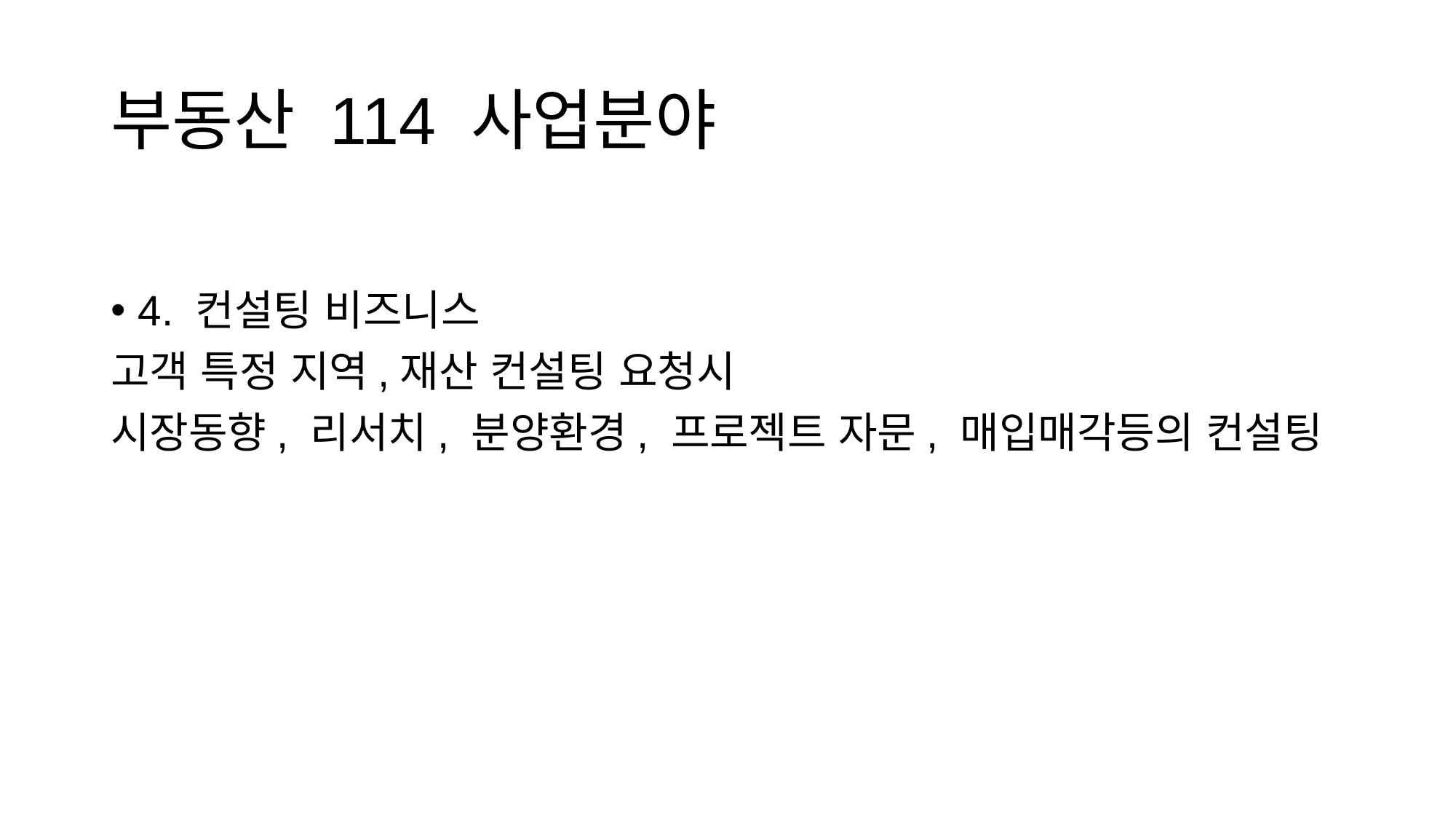

# 부동산 114 사업분야

4. 컨설팅 비즈니스
고객 특정 지역,재산 컨설팅 요청시
시장동향, 리서치, 분양환경, 프로젝트 자문, 매입매각등의 컨설팅